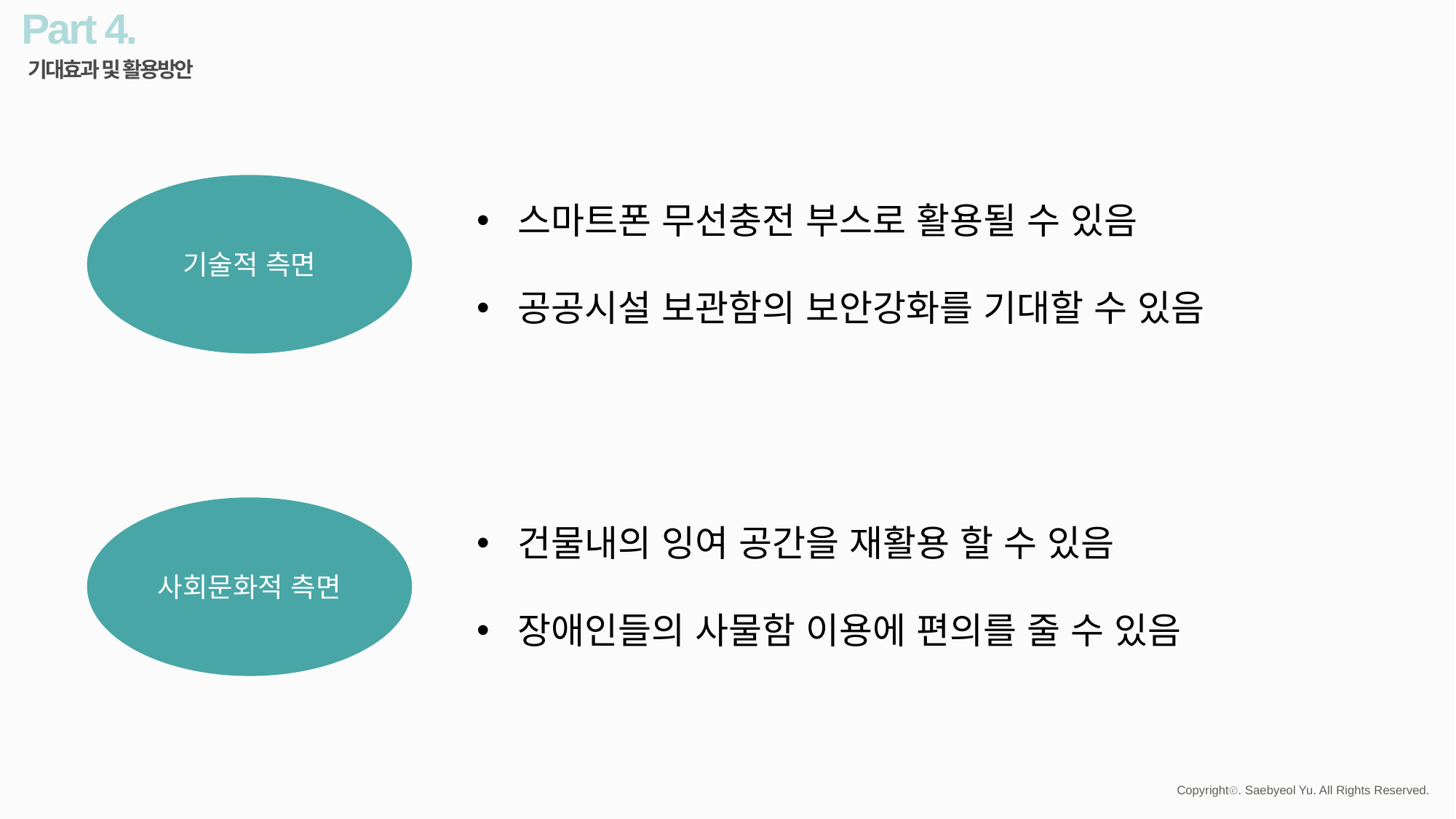

Part 4.
기대효과 및 활용방안
기술적 측면
스마트폰 무선충전 부스로 활용될 수 있음

공공시설 보관함의 보안강화를 기대할 수 있음
사회문화적 측면
건물내의 잉여 공간을 재활용 할 수 있음

장애인들의 사물함 이용에 편의를 줄 수 있음